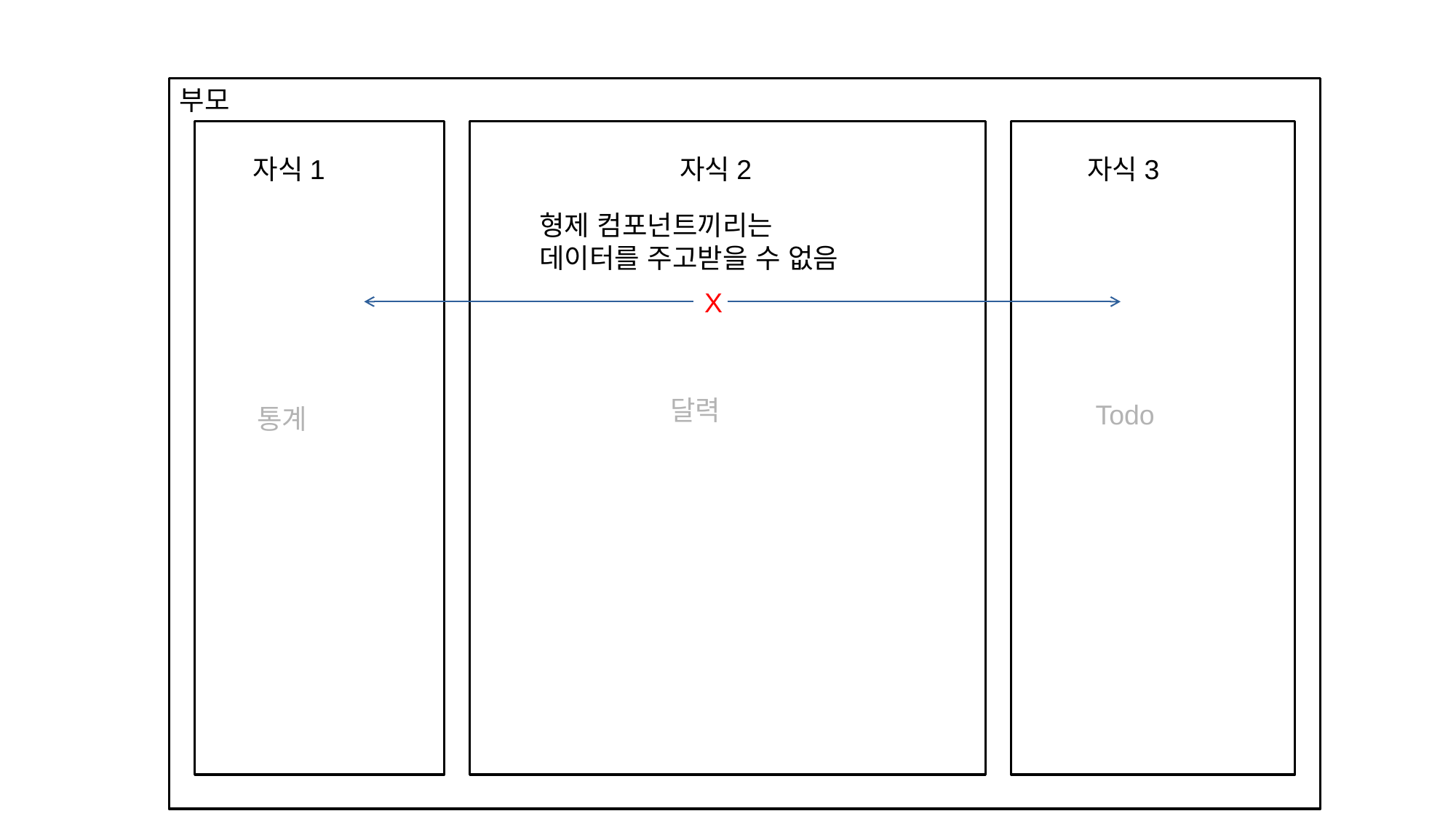

부모

자식1
자식2
자식3
형제 컴포넌트끼리는
데이터를 주고받을 수 없음

X

달력
Todo
통계